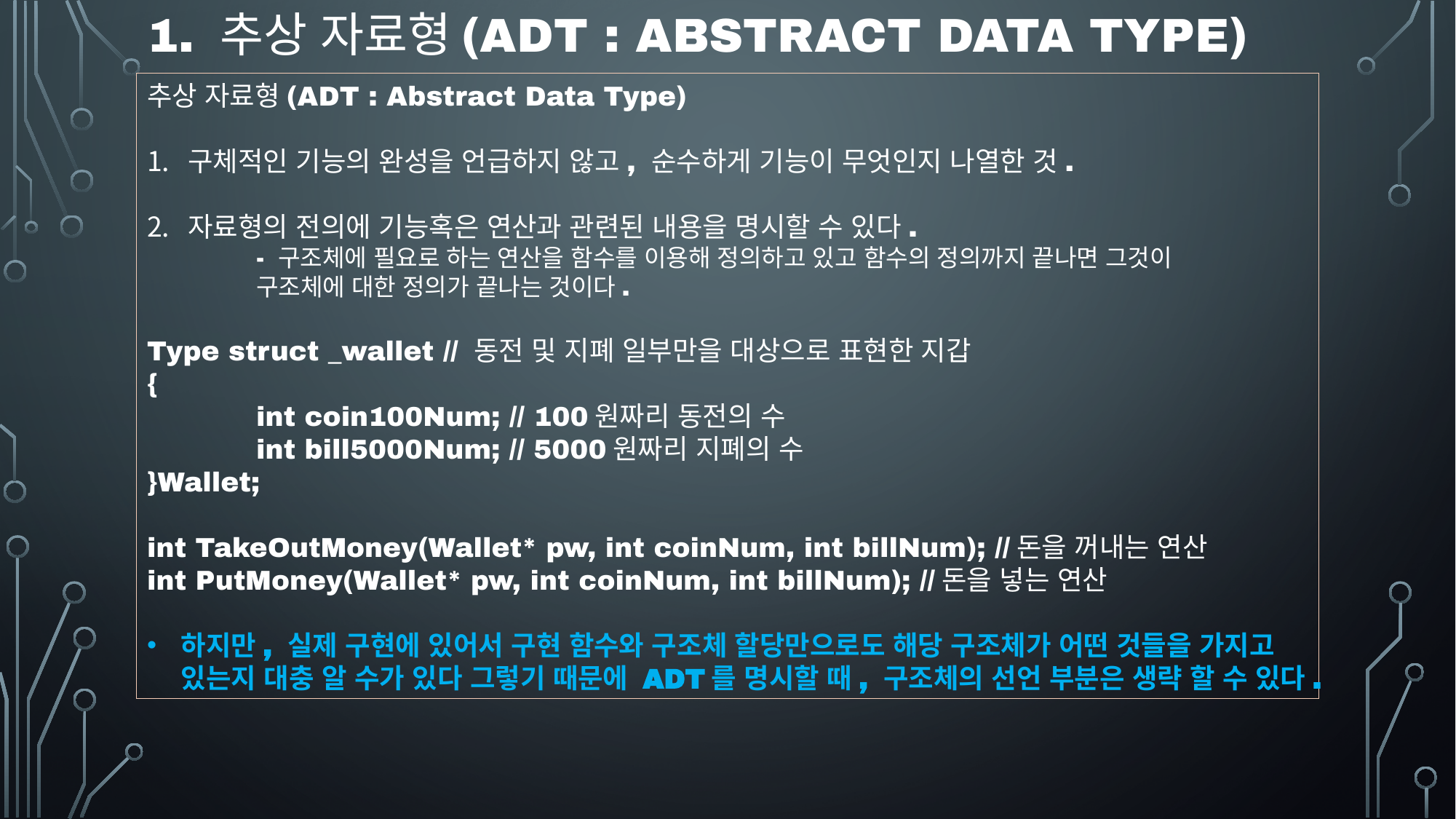

# 1. 추상 자료형(ADT : Abstract Data Type)
추상 자료형(ADT : Abstract Data Type)

구체적인 기능의 완성을 언급하지 않고, 순수하게 기능이 무엇인지 나열한 것.

자료형의 전의에 기능혹은 연산과 관련된 내용을 명시할 수 있다.
	- 구조체에 필요로 하는 연산을 함수를 이용해 정의하고 있고 함수의 정의까지 끝나면 그것이 		구조체에 대한 정의가 끝나는 것이다.

Type struct _wallet // 동전 및 지폐 일부만을 대상으로 표현한 지갑
{
	int coin100Num; // 100원짜리 동전의 수
	int bill5000Num; // 5000원짜리 지폐의 수
}Wallet;

int TakeOutMoney(Wallet* pw, int coinNum, int billNum); //돈을 꺼내는 연산
int PutMoney(Wallet* pw, int coinNum, int billNum); //돈을 넣는 연산

하지만, 실제 구현에 있어서 구현 함수와 구조체 할당만으로도 해당 구조체가 어떤 것들을 가지고 있는지 대충 알 수가 있다 그렇기 때문에 ADT를 명시할 때, 구조체의 선언 부분은 생략 할 수 있다.